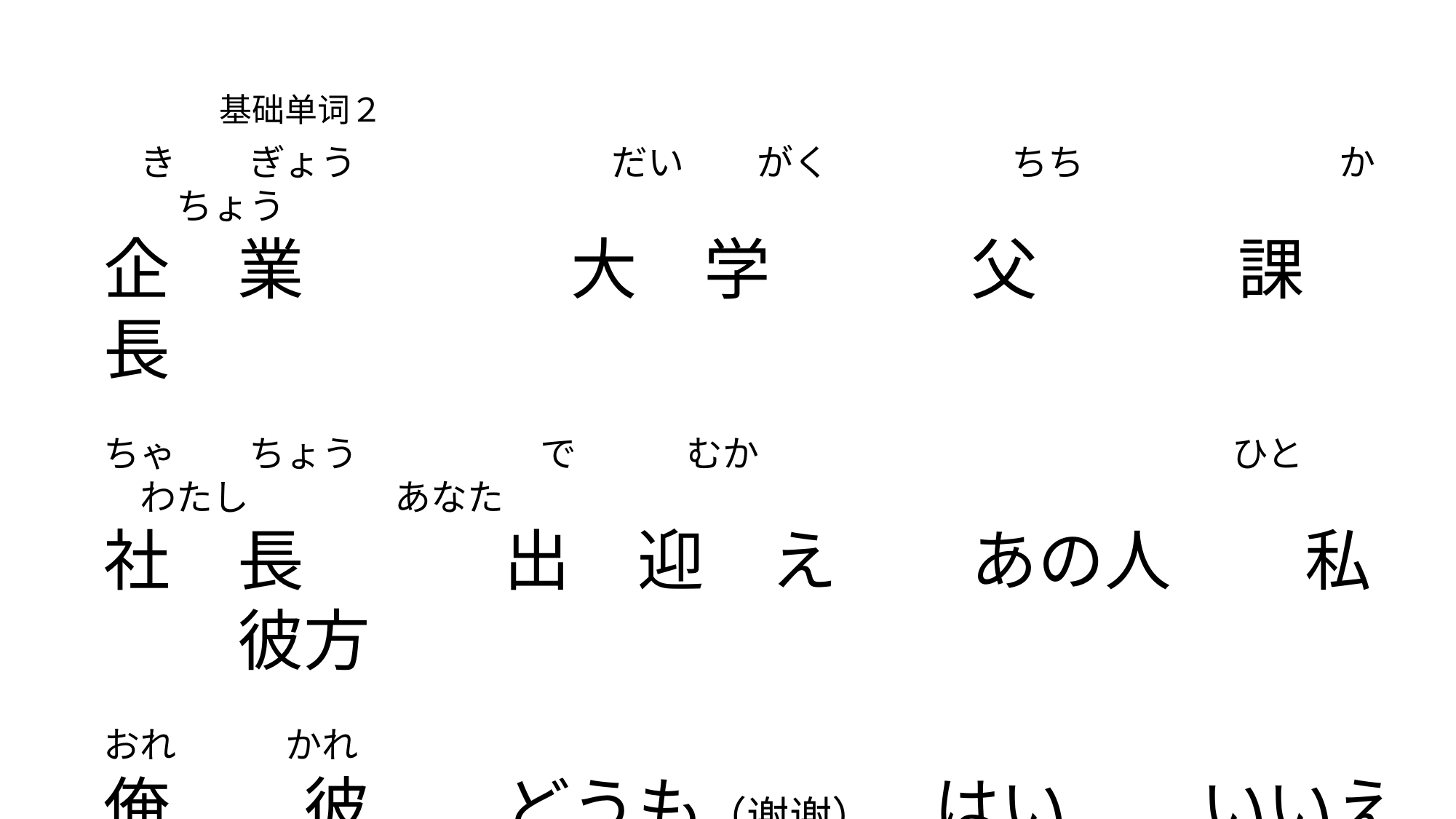

# 基础单词２
　き　　ぎょう　　　　　　　だい　　がく　　　　　ちち　　　　　　　か　　ちょう
企　業　　　　大　学　　　父　　　課　長

ちゃ　　ちょう　　　　　で　　　むか　　　　　　　　　　　　　ひと　　　わたし　　　　あなた
社　長　　　出　迎　え　　あの人　　私　　彼方

おれ　　　かれ
俺　　彼　　どうも（谢谢）    はい　　いいえ　　あっ

　り　　　　おう　　　　ちょう　　　もり　　　　はやし　　　　おの　　　　　よし　　だ
李　　王　　張　　森　　林　　小野　　吉　田